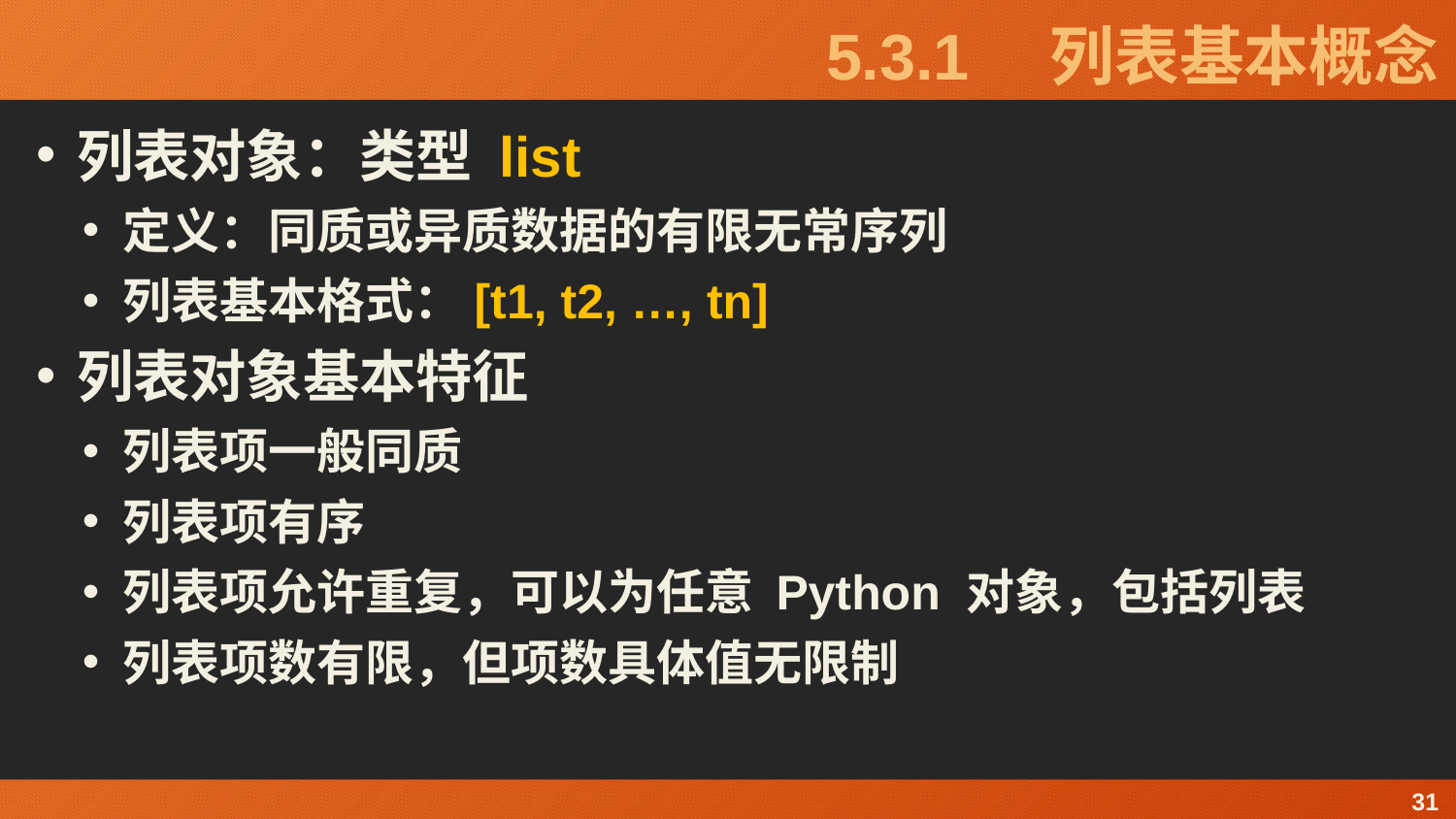

# 5.3.1　列表基本概念
列表对象：类型 list
定义：同质或异质数据的有限无常序列
列表基本格式：[t1, t2, …, tn]
列表对象基本特征
列表项一般同质
列表项有序
列表项允许重复，可以为任意 Python 对象，包括列表
列表项数有限，但项数具体值无限制
31